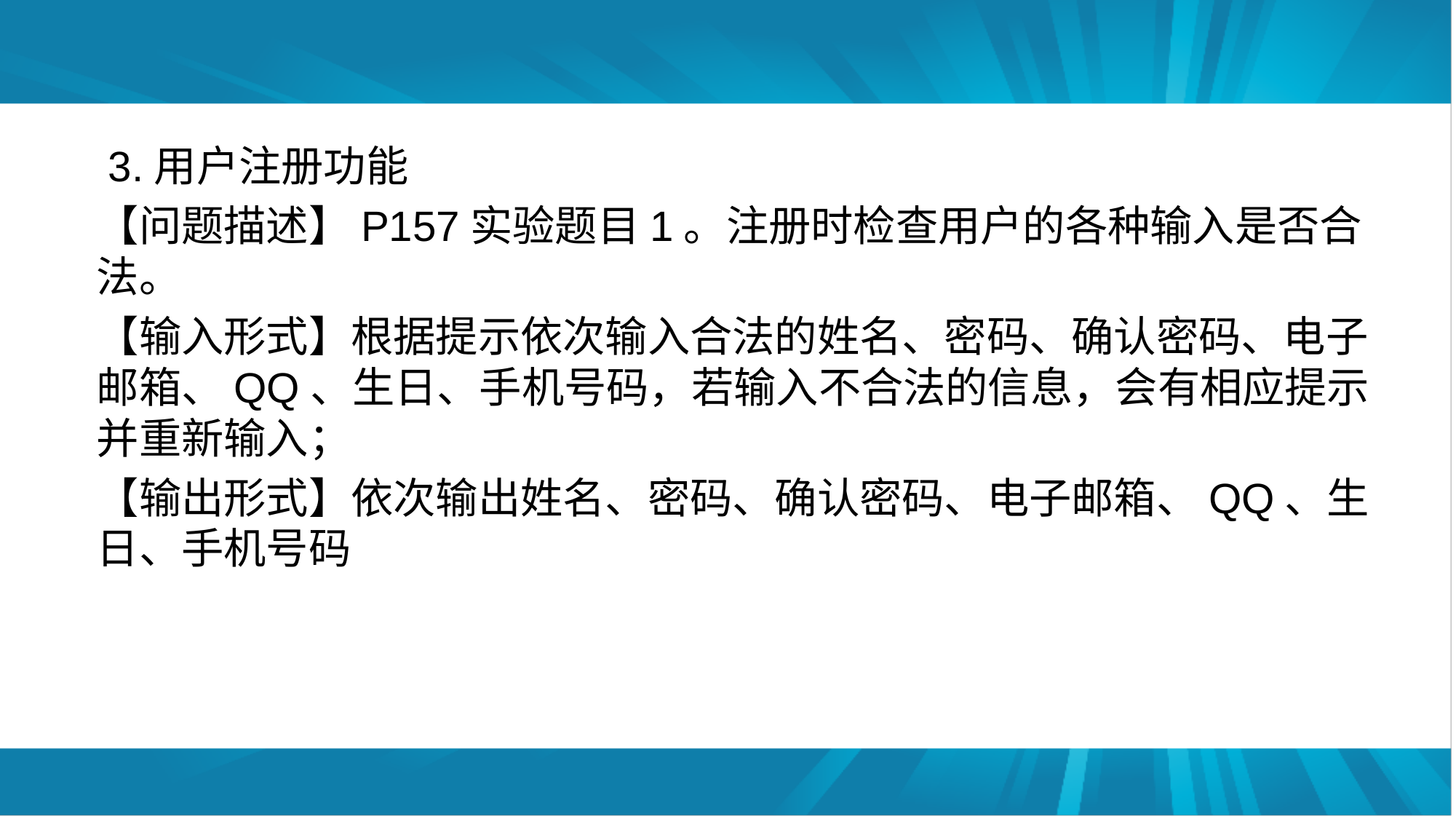

#
 3.用户注册功能
【问题描述】P157实验题目1。注册时检查用户的各种输入是否合法。
【输入形式】根据提示依次输入合法的姓名、密码、确认密码、电子邮箱、QQ、生日、手机号码，若输入不合法的信息，会有相应提示并重新输入；
【输出形式】依次输出姓名、密码、确认密码、电子邮箱、QQ、生日、手机号码